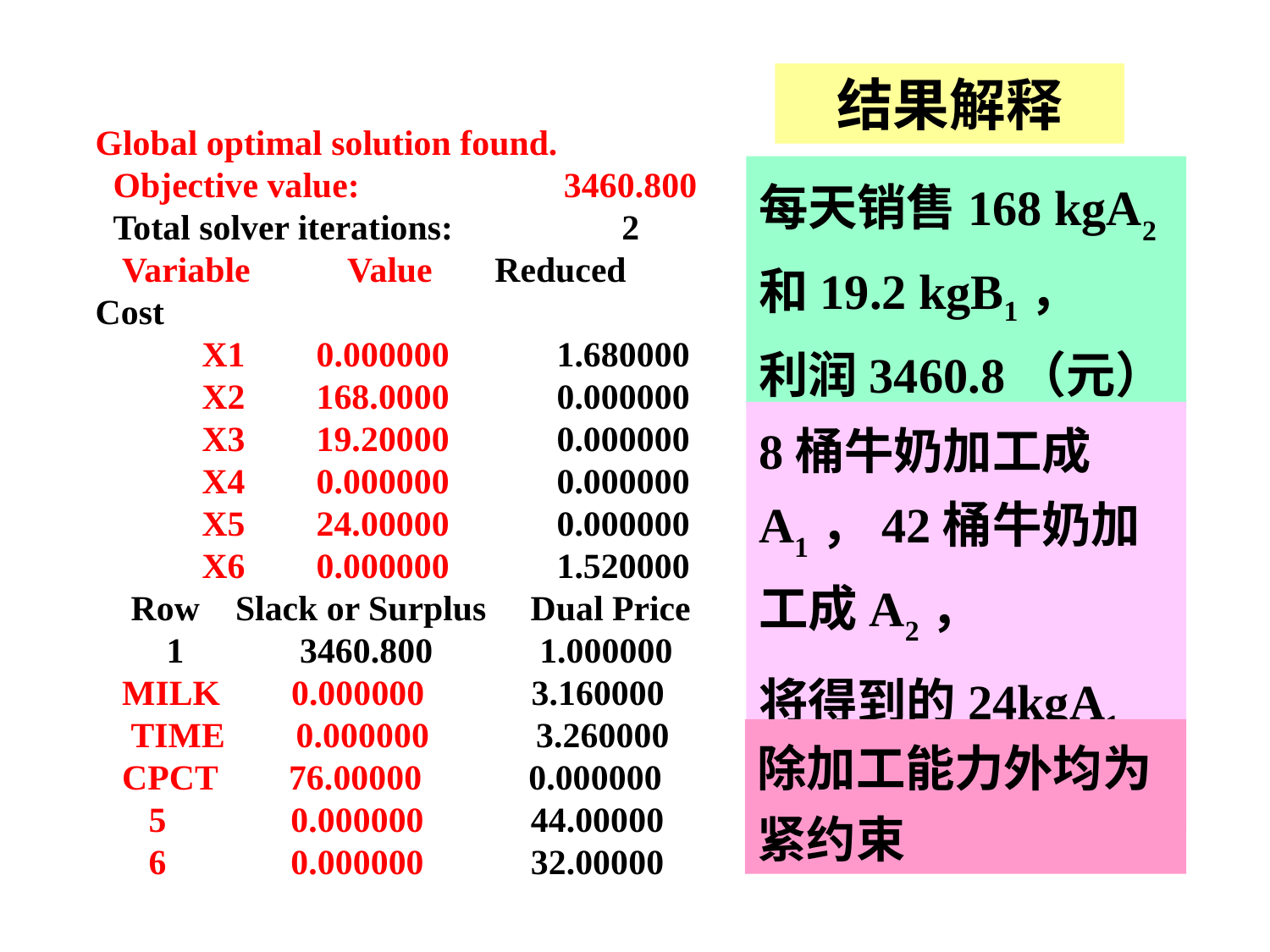

结果解释
Global optimal solution found.
  Objective value:                       3460.800
  Total solver iterations:                   2
   Variable           Value       Reduced Cost
            X1        0.000000            1.680000
            X2        168.0000            0.000000
            X3        19.20000            0.000000
            X4        0.000000            0.000000
            X5        24.00000            0.000000
            X6        0.000000            1.520000
    Row    Slack or Surplus     Dual Price
        1             3460.800            1.000000
   MILK        0.000000            3.160000
    TIME        0.000000            3.260000
   CPCT        76.00000            0.000000
      5              0.000000            44.00000
      6              0.000000            32.00000
每天销售168 kgA2和19.2 kgB1，
利润3460.8（元）
8桶牛奶加工成A1，42桶牛奶加工成A2，
将得到的24kgA1全部加工成B1
除加工能力外均为紧约束